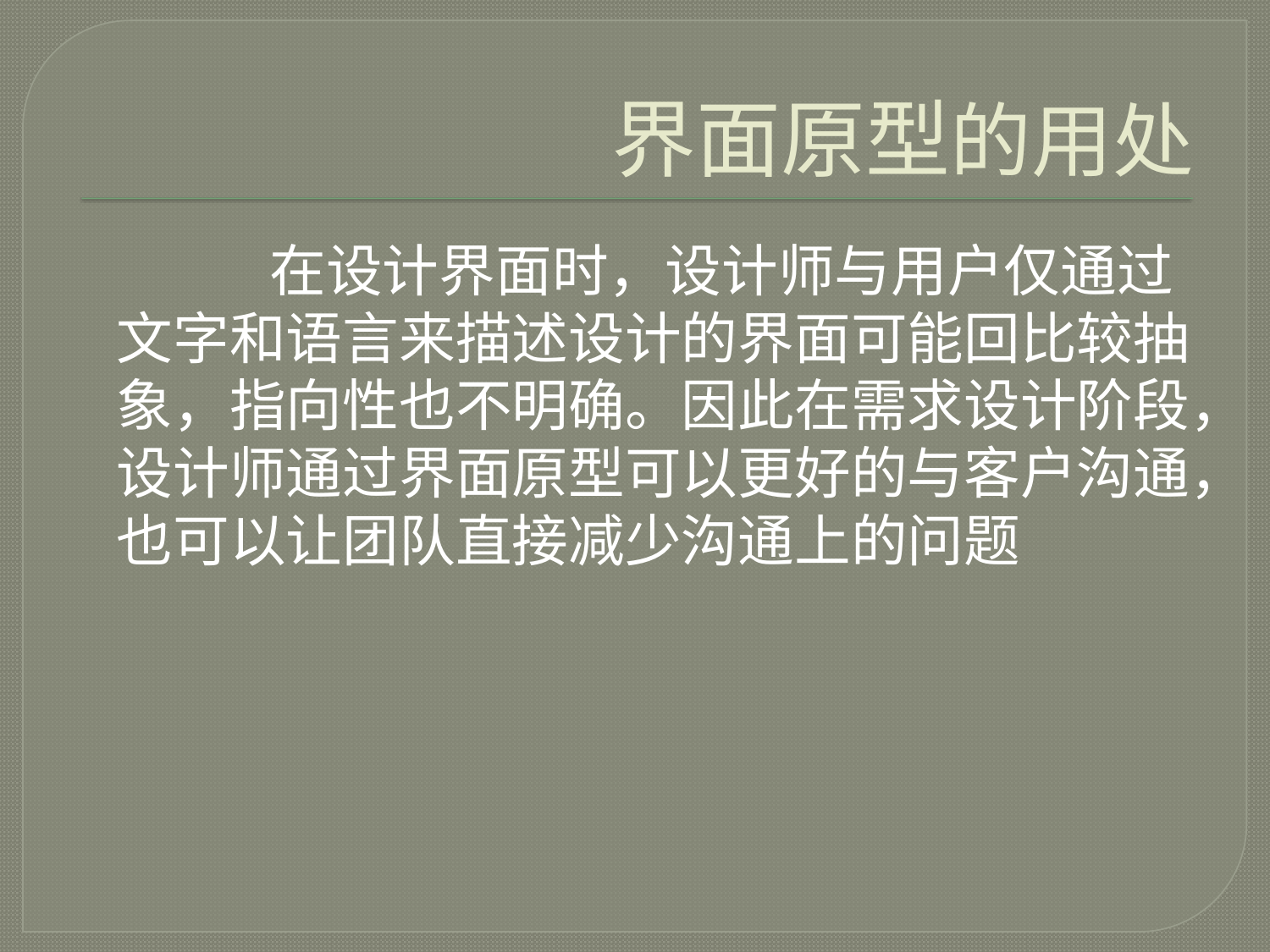

# 界面原型的用处
		 在设计界面时，设计师与用户仅通过文字和语言来描述设计的界面可能回比较抽象，指向性也不明确。因此在需求设计阶段，设计师通过界面原型可以更好的与客户沟通，也可以让团队直接减少沟通上的问题